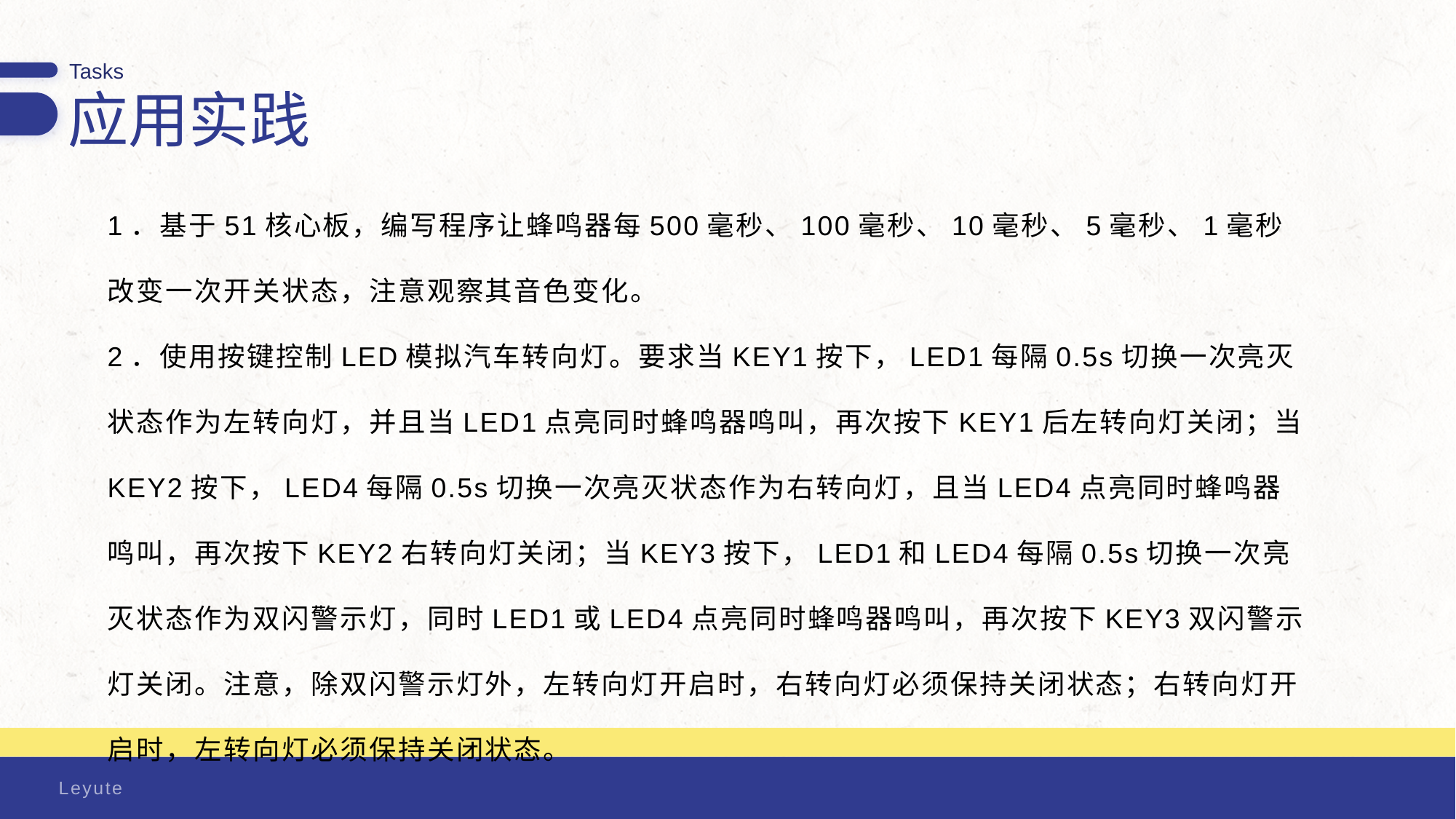

Tasks
应用实践
1．基于51核心板，编写程序让蜂鸣器每500毫秒、100毫秒、10毫秒、5毫秒、1毫秒改变一次开关状态，注意观察其音色变化。
2．使用按键控制LED模拟汽车转向灯。要求当KEY1按下，LED1每隔0.5s切换一次亮灭状态作为左转向灯，并且当LED1点亮同时蜂鸣器鸣叫，再次按下KEY1后左转向灯关闭；当KEY2按下，LED4每隔0.5s切换一次亮灭状态作为右转向灯，且当LED4点亮同时蜂鸣器鸣叫，再次按下KEY2右转向灯关闭；当KEY3按下，LED1和LED4每隔0.5s切换一次亮灭状态作为双闪警示灯，同时LED1或LED4点亮同时蜂鸣器鸣叫，再次按下KEY3双闪警示灯关闭。注意，除双闪警示灯外，左转向灯开启时，右转向灯必须保持关闭状态；右转向灯开启时，左转向灯必须保持关闭状态。